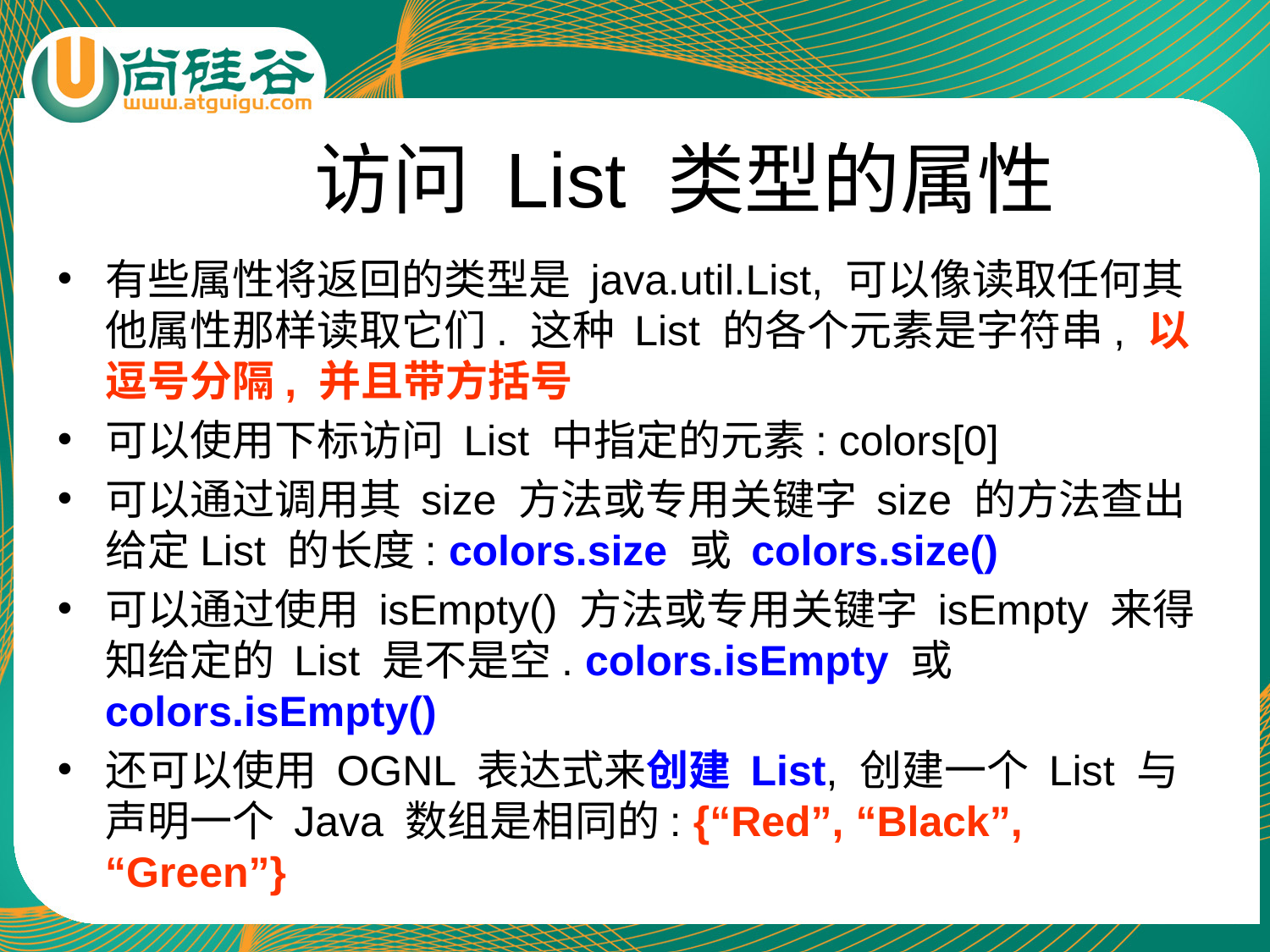

# 访问 List 类型的属性
有些属性将返回的类型是 java.util.List, 可以像读取任何其他属性那样读取它们. 这种 List 的各个元素是字符串, 以逗号分隔, 并且带方括号
可以使用下标访问 List 中指定的元素: colors[0]
可以通过调用其 size 方法或专用关键字 size 的方法查出给定List 的长度: colors.size 或 colors.size()
可以通过使用 isEmpty() 方法或专用关键字 isEmpty 来得知给定的 List 是不是空. colors.isEmpty 或 colors.isEmpty()
还可以使用 OGNL 表达式来创建 List, 创建一个 List 与声明一个 Java 数组是相同的: {“Red”, “Black”, “Green”}